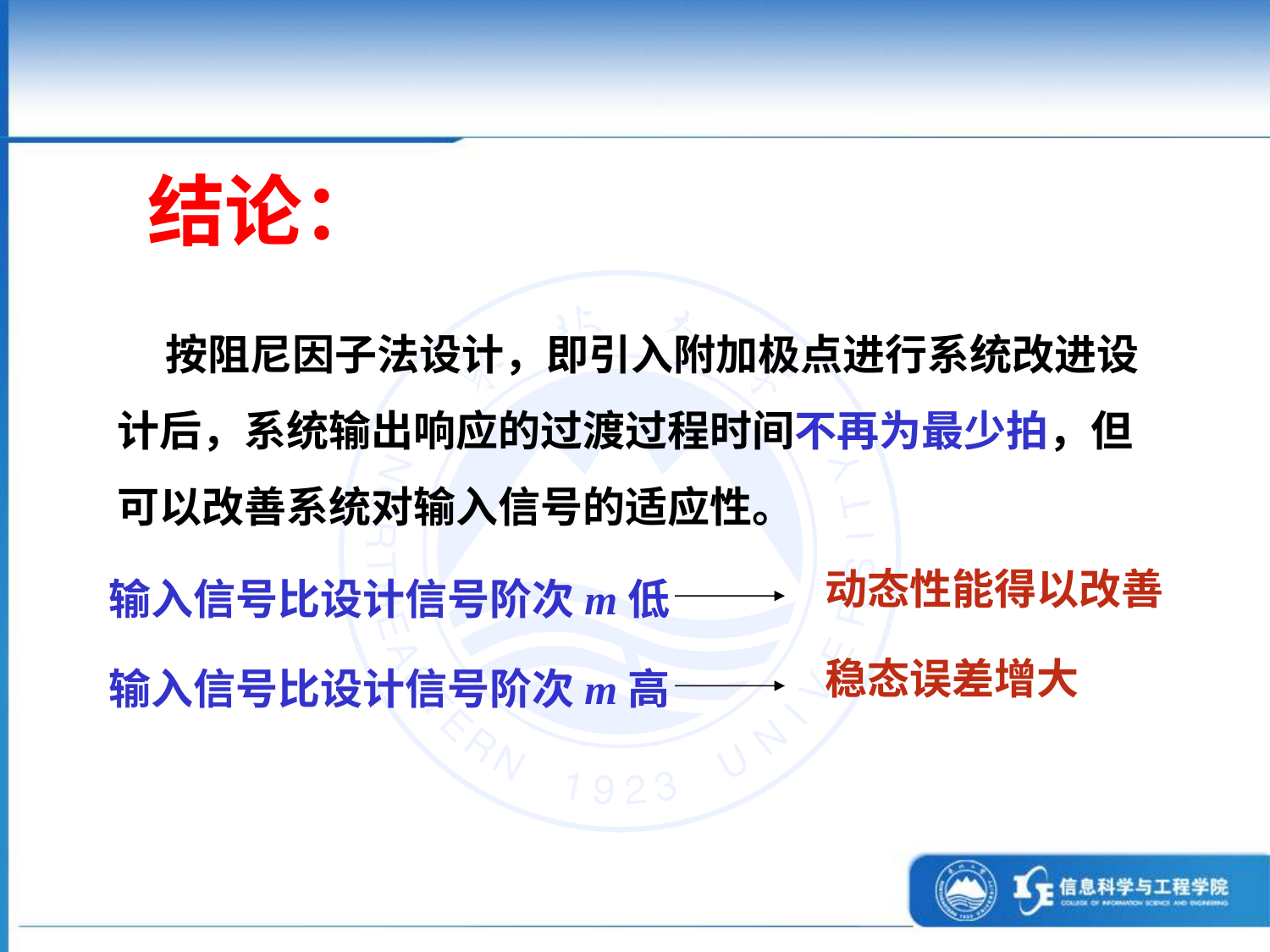

结论：
    按阻尼因子法设计，即引入附加极点进行系统改进设计后，系统输出响应的过渡过程时间不再为最少拍，但可以改善系统对输入信号的适应性。
动态性能得以改善
输入信号比设计信号阶次m低

稳态误差增大
输入信号比设计信号阶次m高